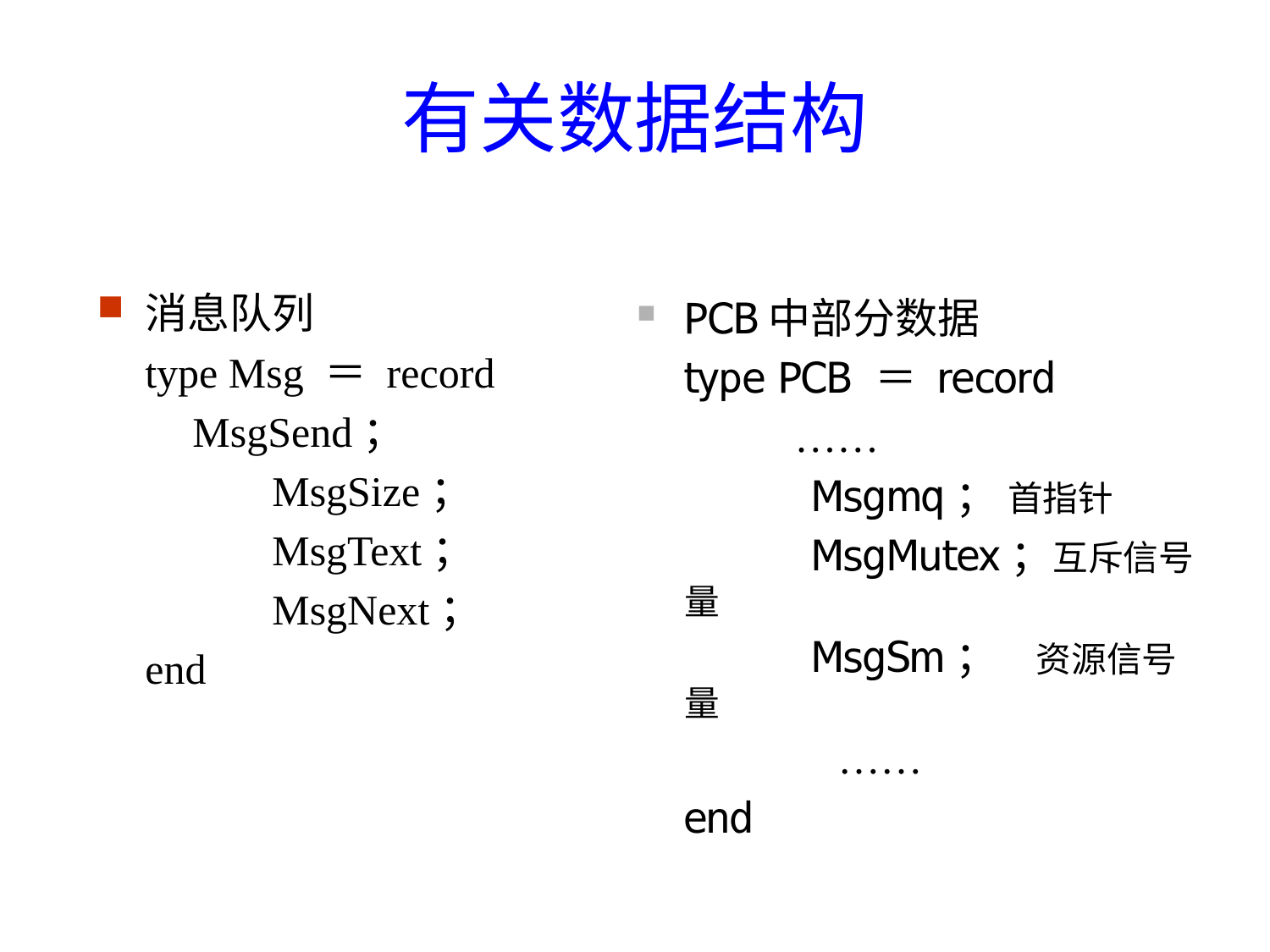

# 有关数据结构
消息队列
	type Msg ＝ record
         MsgSend；
 		MsgSize；
   		MsgText；
		MsgNext；
	end
PCB中部分数据
	type PCB ＝ record
            ……
		Msgmq； 首指针
 		MsgMutex；互斥信号量
   		MsgSm；    资源信号量
		  ……
	end